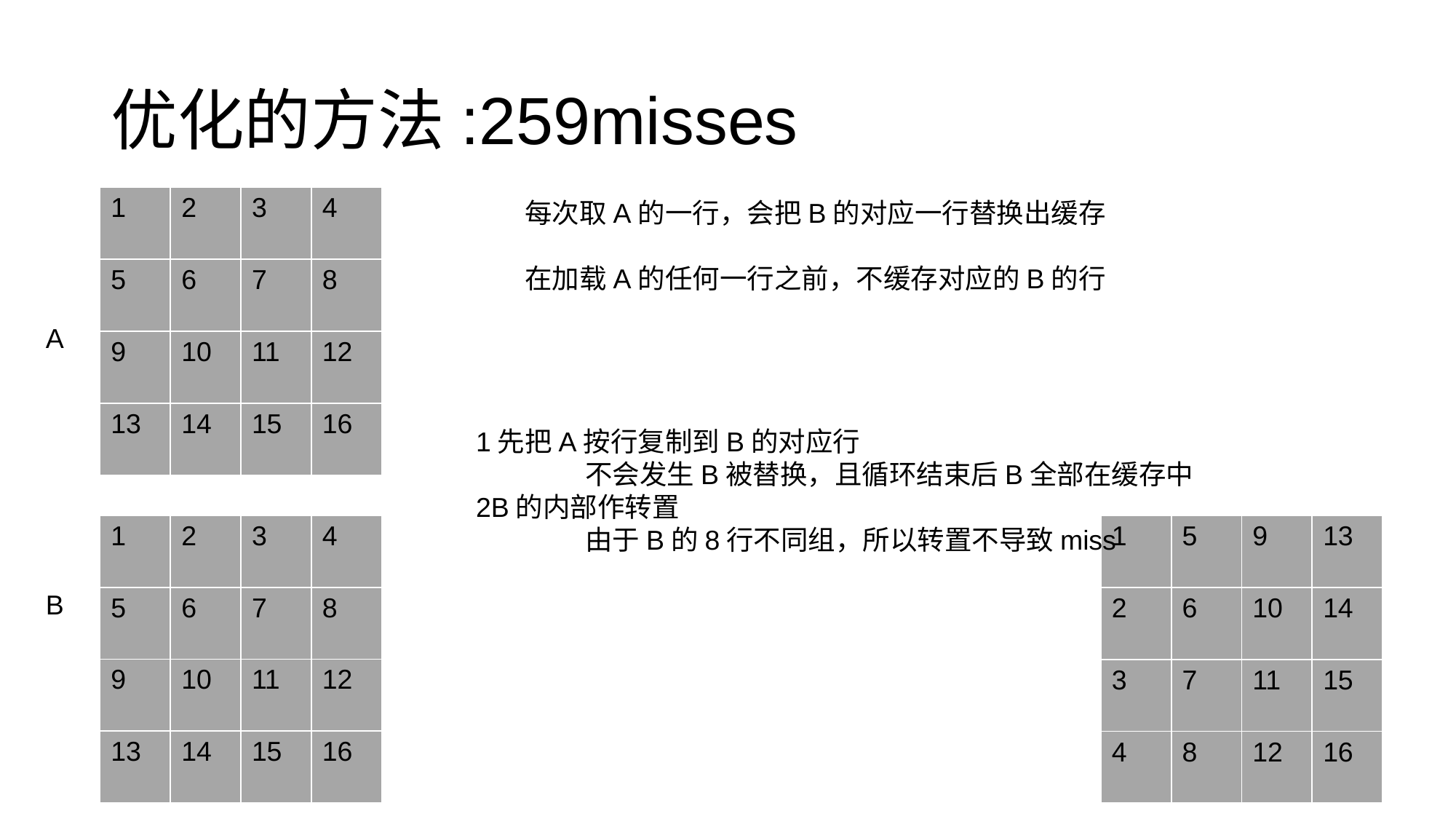

# 优化的方法:259misses
| 1 | 2 | 3 | 4 |
| --- | --- | --- | --- |
| 5 | 6 | 7 | 8 |
| 9 | 10 | 11 | 12 |
| 13 | 14 | 15 | 16 |
每次取A的一行，会把B的对应一行替换出缓存

在加载A的任何一行之前，不缓存对应的B的行

A
1先把A按行复制到B的对应行
	不会发生B被替换，且循环结束后B全部在缓存中
2B的内部作转置
	由于B的8行不同组，所以转置不导致miss

| 1 | 2 | 3 | 4 |
| --- | --- | --- | --- |
| 5 | 6 | 7 | 8 |
| 9 | 10 | 11 | 12 |
| 13 | 14 | 15 | 16 |
| 1 | 5 | 9 | 13 |
| --- | --- | --- | --- |
| 2 | 6 | 10 | 14 |
| 3 | 7 | 11 | 15 |
| 4 | 8 | 12 | 16 |
B